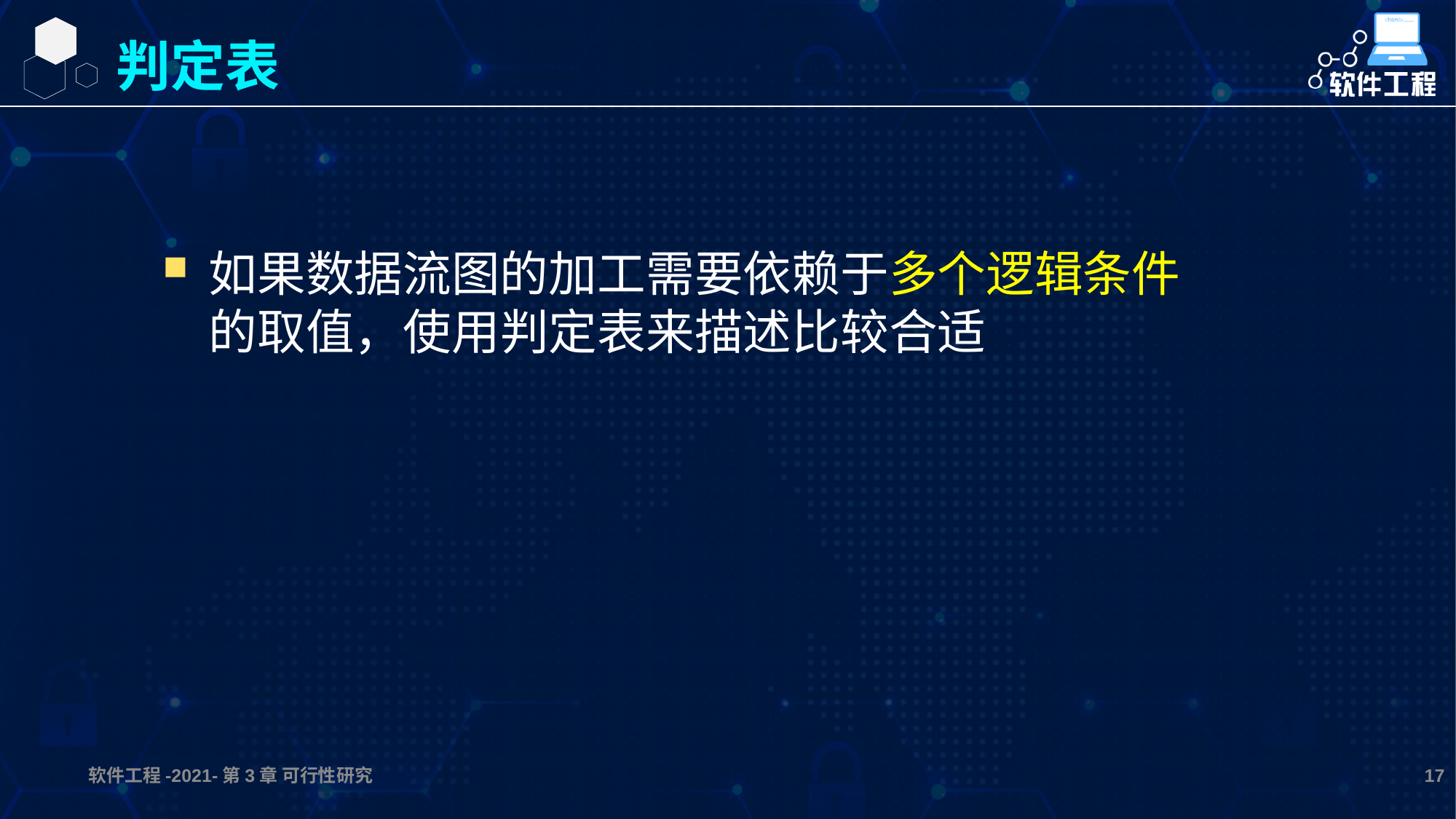

判定表
如果数据流图的加工需要依赖于多个逻辑条件的取值，使用判定表来描述比较合适

软件工程-2021-第3章 可行性研究
17